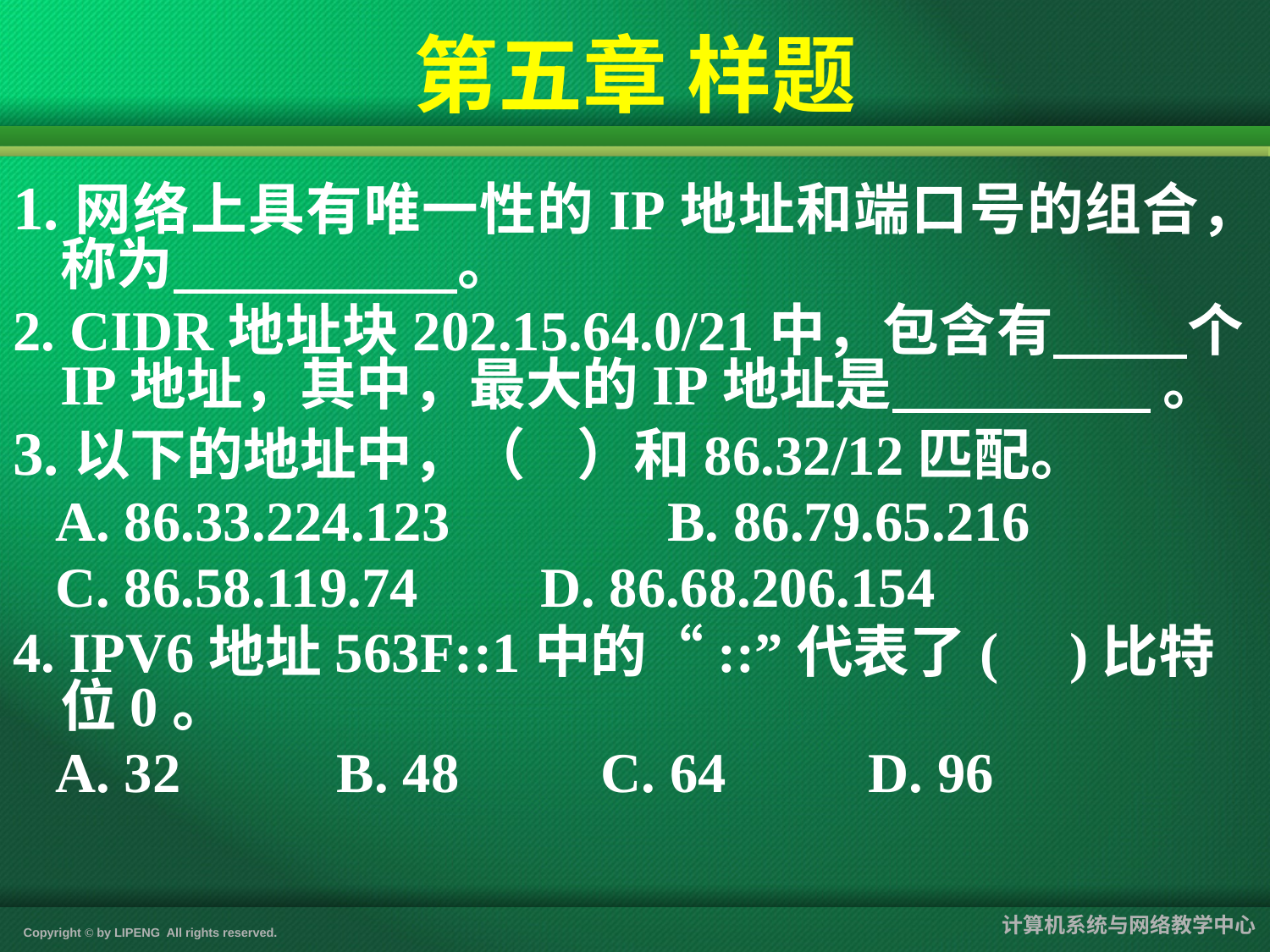

# 第五章 样题
1.网络上具有唯一性的IP地址和端口号的组合，称为                      。
2. CIDR地址块202.15.64.0/21中，包含有          个IP地址，其中，最大的IP地址是                     。
3.以下的地址中，（    ）和86.32/12匹配。
   A. 86.33.224.123    	       B. 86.79.65.216
   C. 86.58.119.74	       D. 86.68.206.154
4. IPV6地址563F::1中的“::”代表了(     )比特位0。
   A. 32           B. 48          C. 64          D. 96